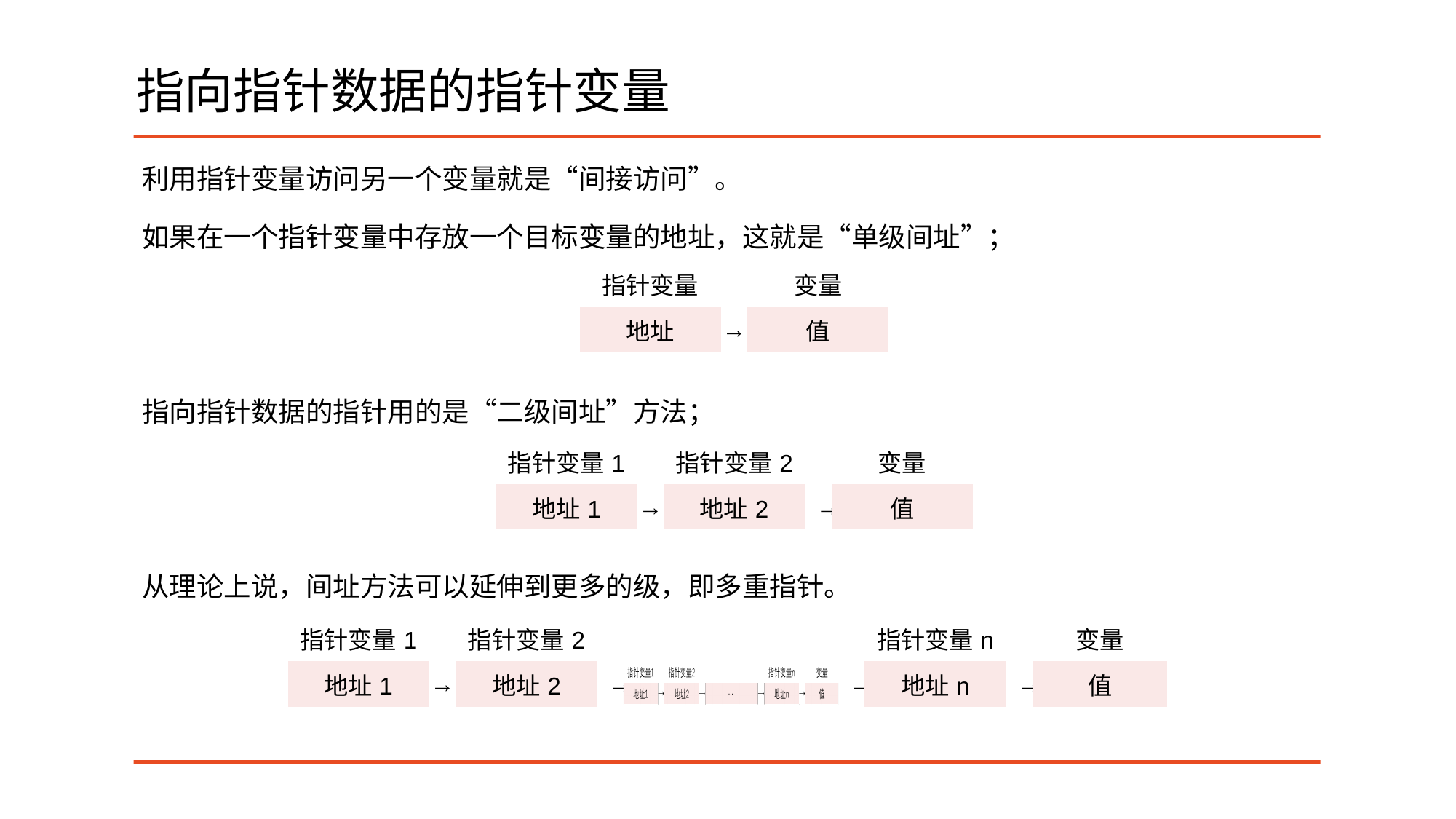

# 指向指针数据的指针变量
利用指针变量访问另一个变量就是“间接访问”。
如果在一个指针变量中存放一个目标变量的地址，这就是“单级间址”；

指向指针数据的指针用的是“二级间址”方法；

从理论上说，间址方法可以延伸到更多的级，即多重指针。
| 指针变量 |  | 变量 |
| --- | --- | --- |
| 地址 | → | 值 |
| 指针变量1 |  | 指针变量2 |  | 变量 |
| --- | --- | --- | --- | --- |
| 地址1 | → | 地址2 | → | 值 |
| 指针变量1 |  | 指针变量2 |  |  |  | 指针变量n |  | 变量 |
| --- | --- | --- | --- | --- | --- | --- | --- | --- |
| 地址1 | → | 地址2 | → |  | → | 地址n | → | 值 |